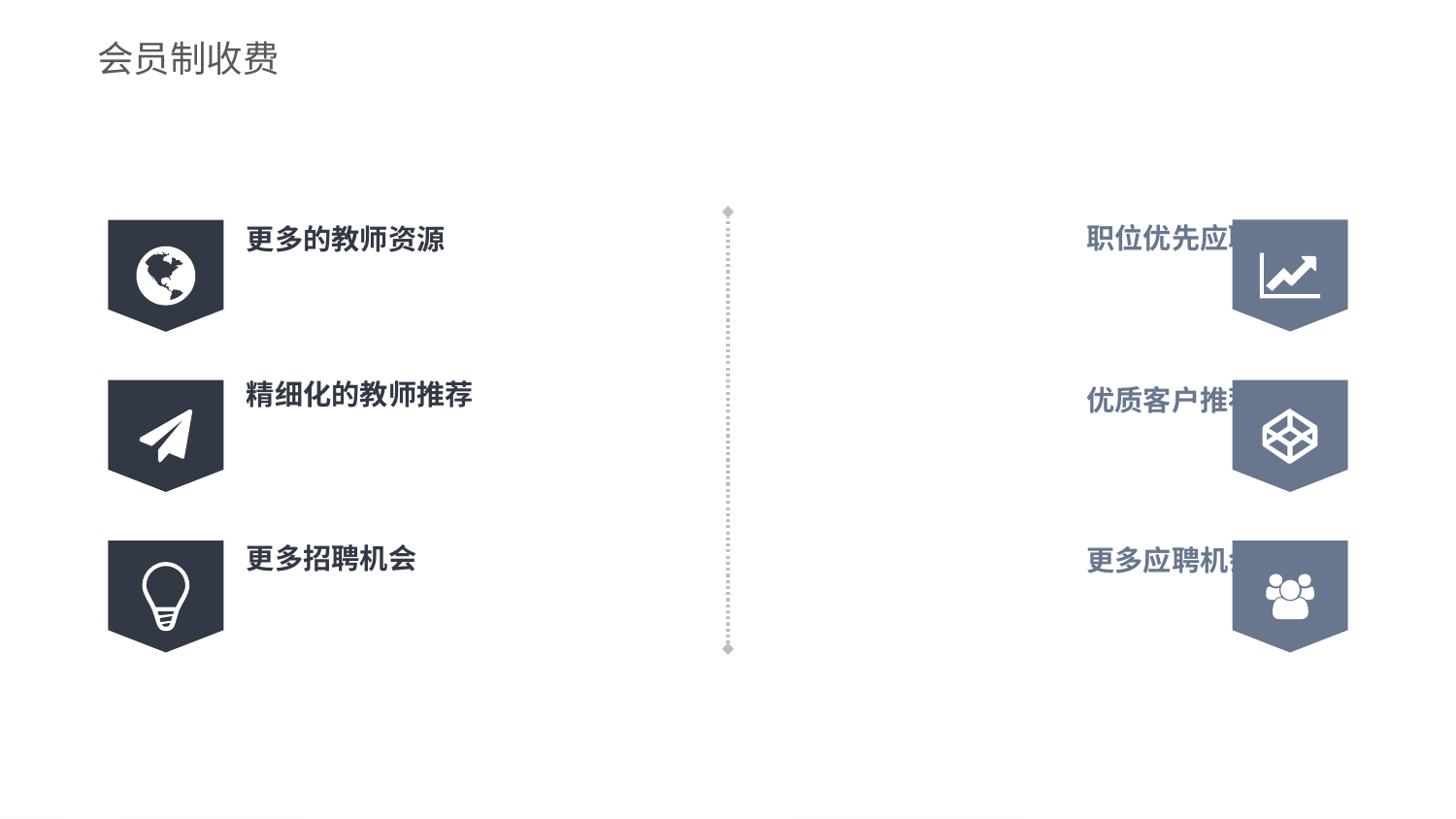

会员制收费
职位优先应聘

更多的教师资源

精细化的教师推荐

优质客户推荐

更多招聘机会

更多应聘机会